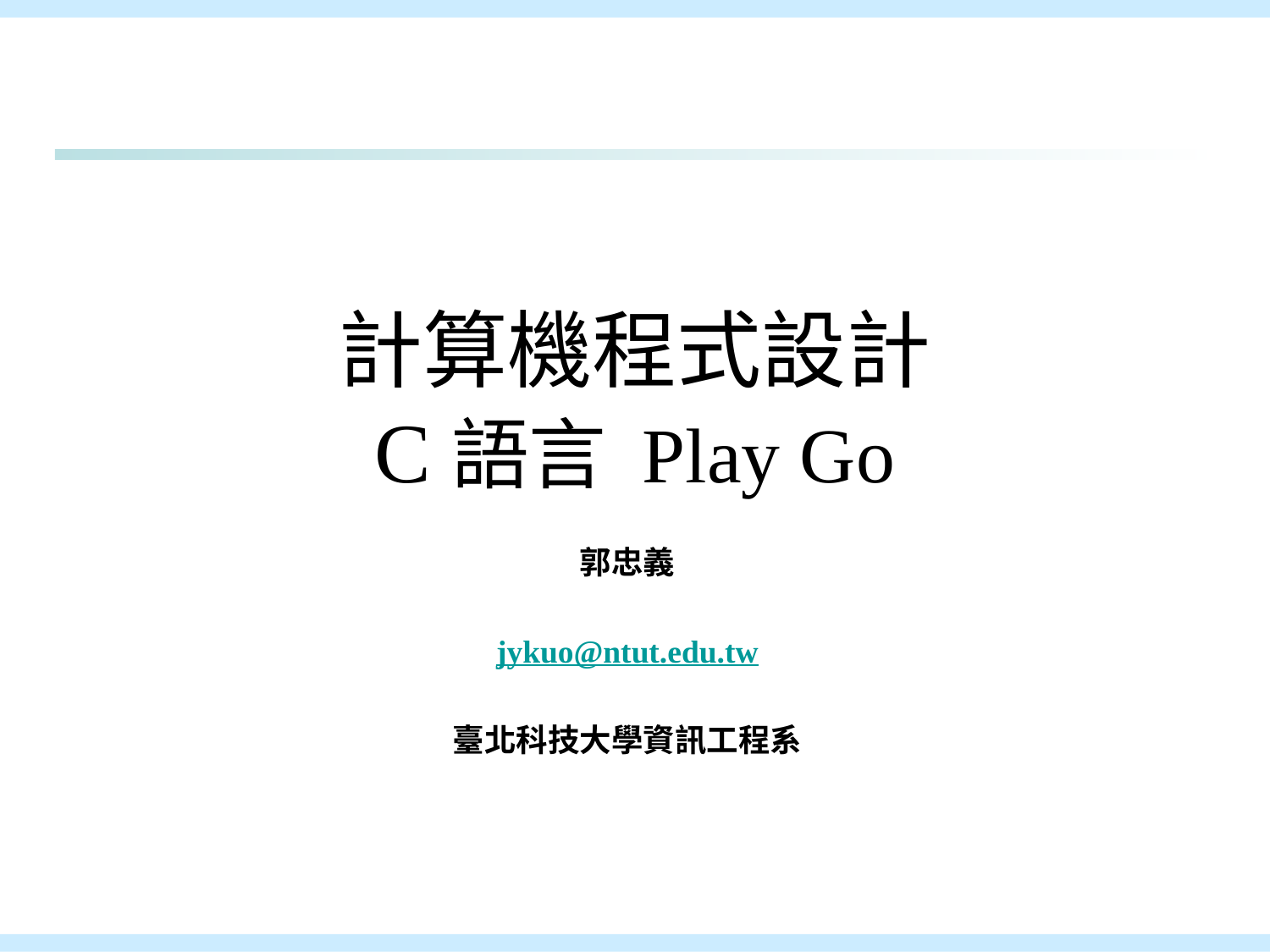

# 計算機程式設計 C語言 Play Go
郭忠義

jykuo@ntut.edu.tw

臺北科技大學資訊工程系